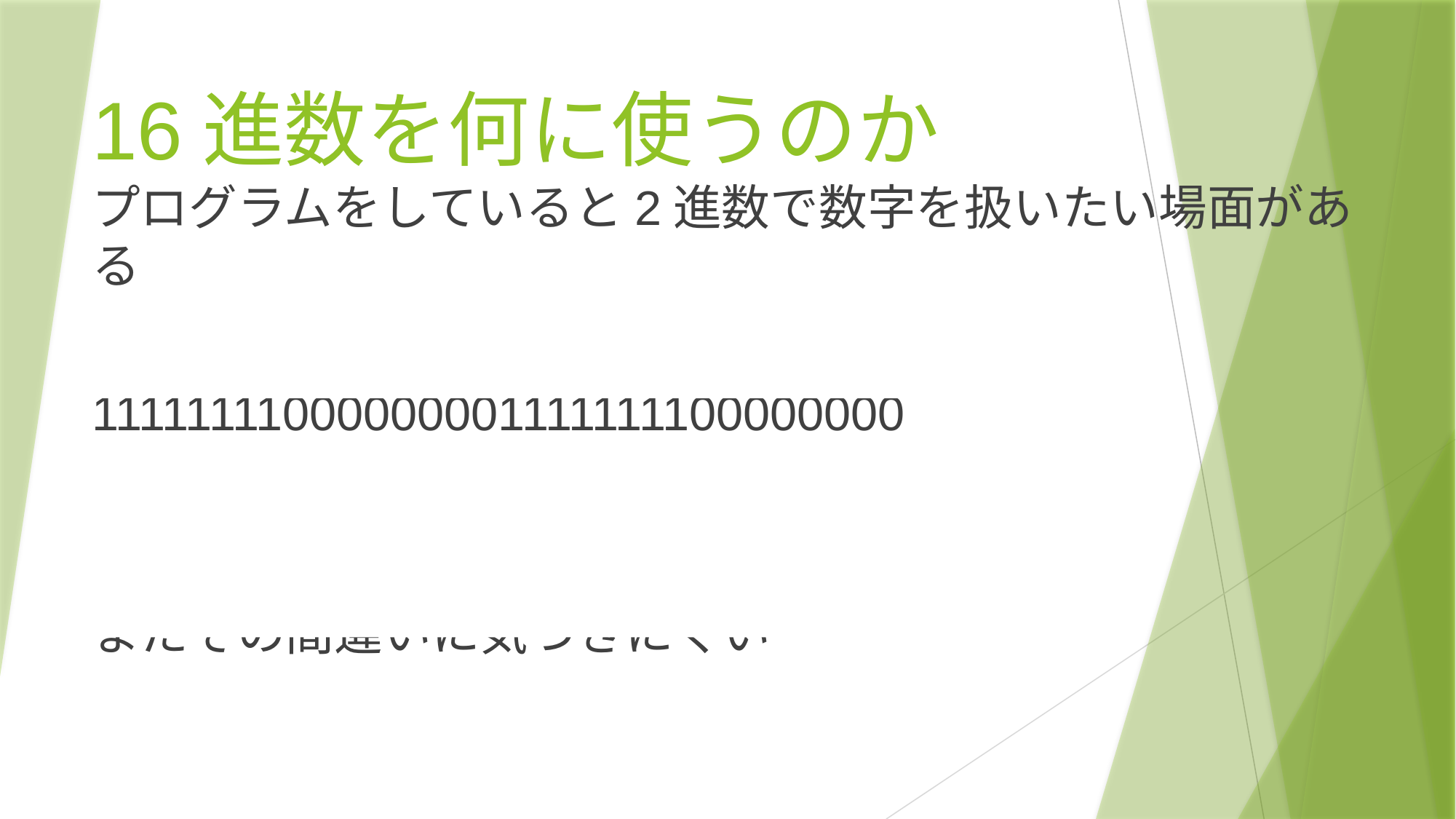

# 16進数を何に使うのか
プログラムをしていると2進数で数字を扱いたい場面がある

11111111000000001111111100000000

1の並んでいる数を間違えたりする
またその間違いに気づきにくい